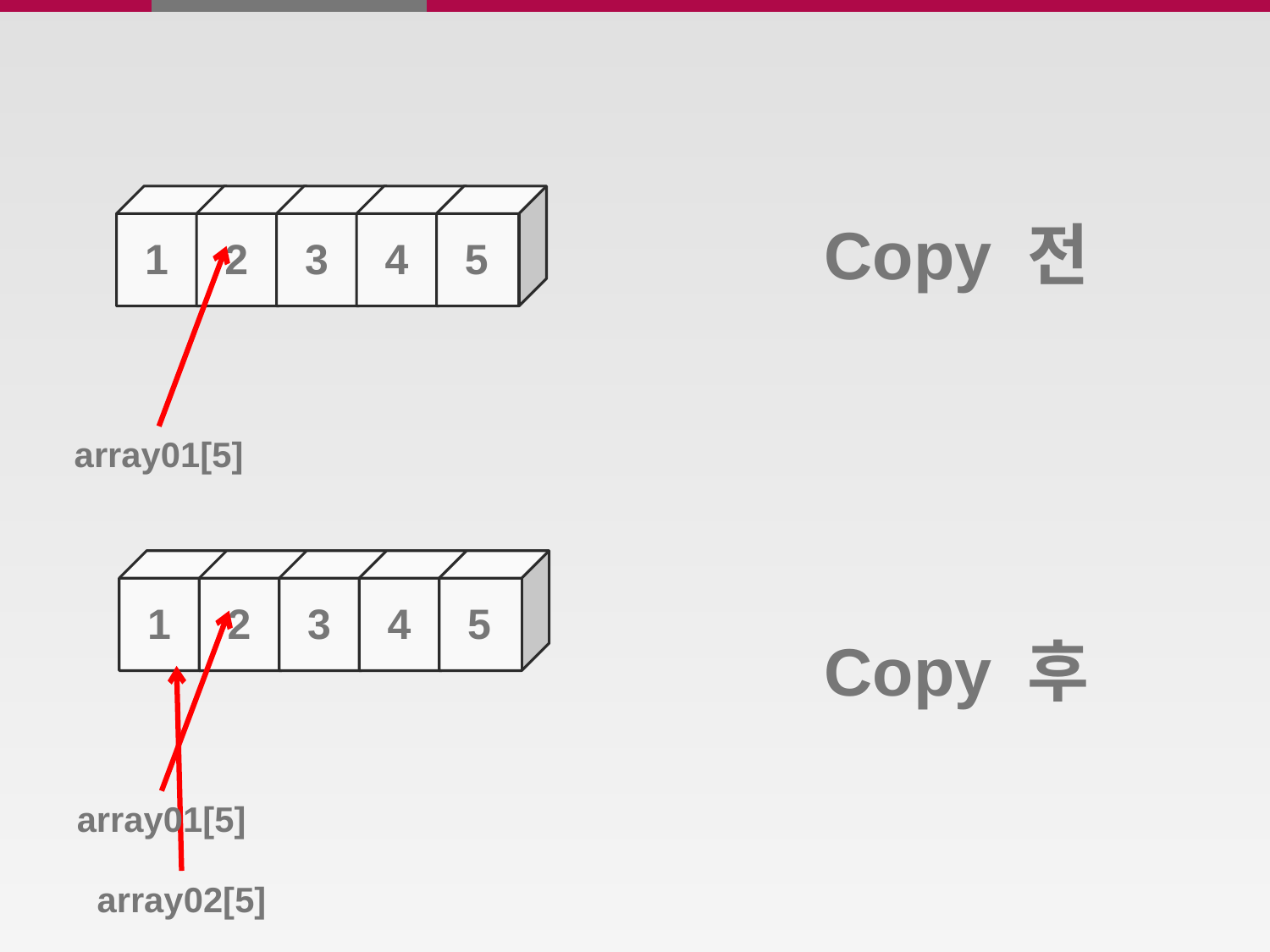

2
3
4
5
1
Copy 전
array01[5]

2
3
4
5
1
Copy 후
array01[5]
array02[5]